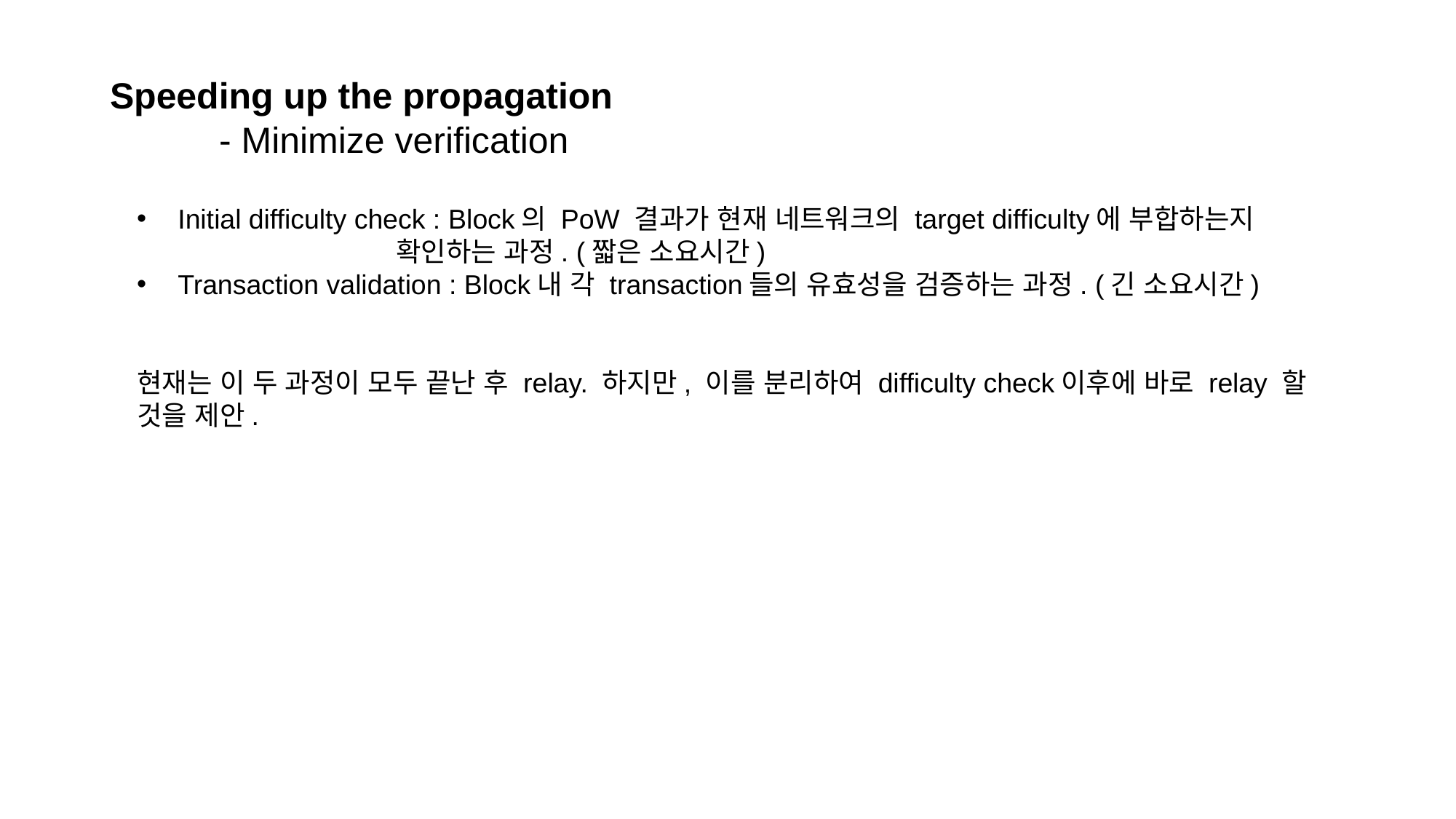

Speeding up the propagation
 	- Minimize verification
Initial difficulty check : Block의 PoW 결과가 현재 네트워크의 target difficulty에 부합하는지 			확인하는 과정. (짧은 소요시간)
Transaction validation : Block내 각 transaction들의 유효성을 검증하는 과정. (긴 소요시간)

현재는 이 두 과정이 모두 끝난 후 relay. 하지만, 이를 분리하여 difficulty check이후에 바로 relay 할 것을 제안.